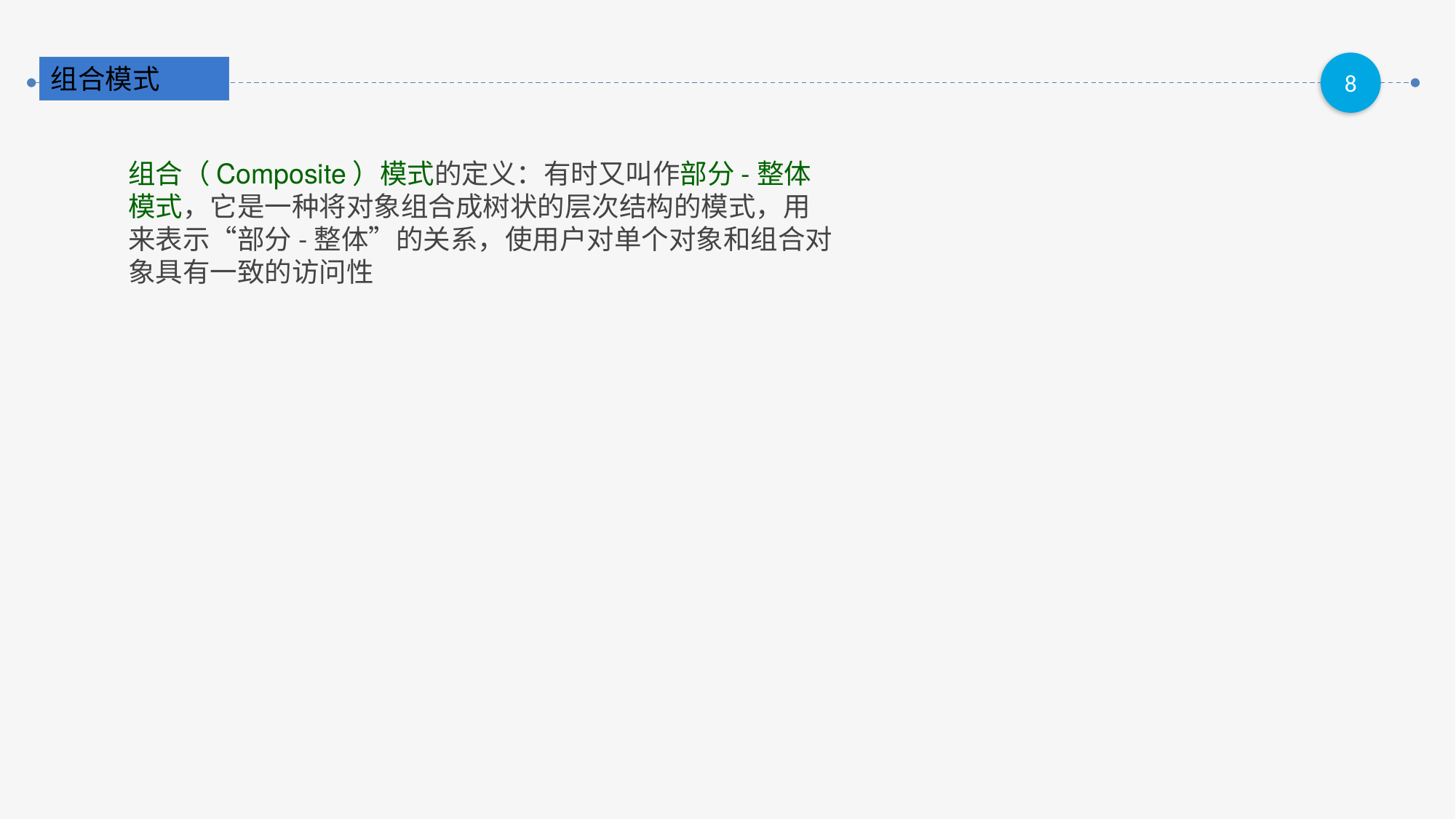

组合模式
组合（Composite）模式的定义：有时又叫作部分-整体模式，它是一种将对象组合成树状的层次结构的模式，用来表示“部分-整体”的关系，使用户对单个对象和组合对象具有一致的访问性